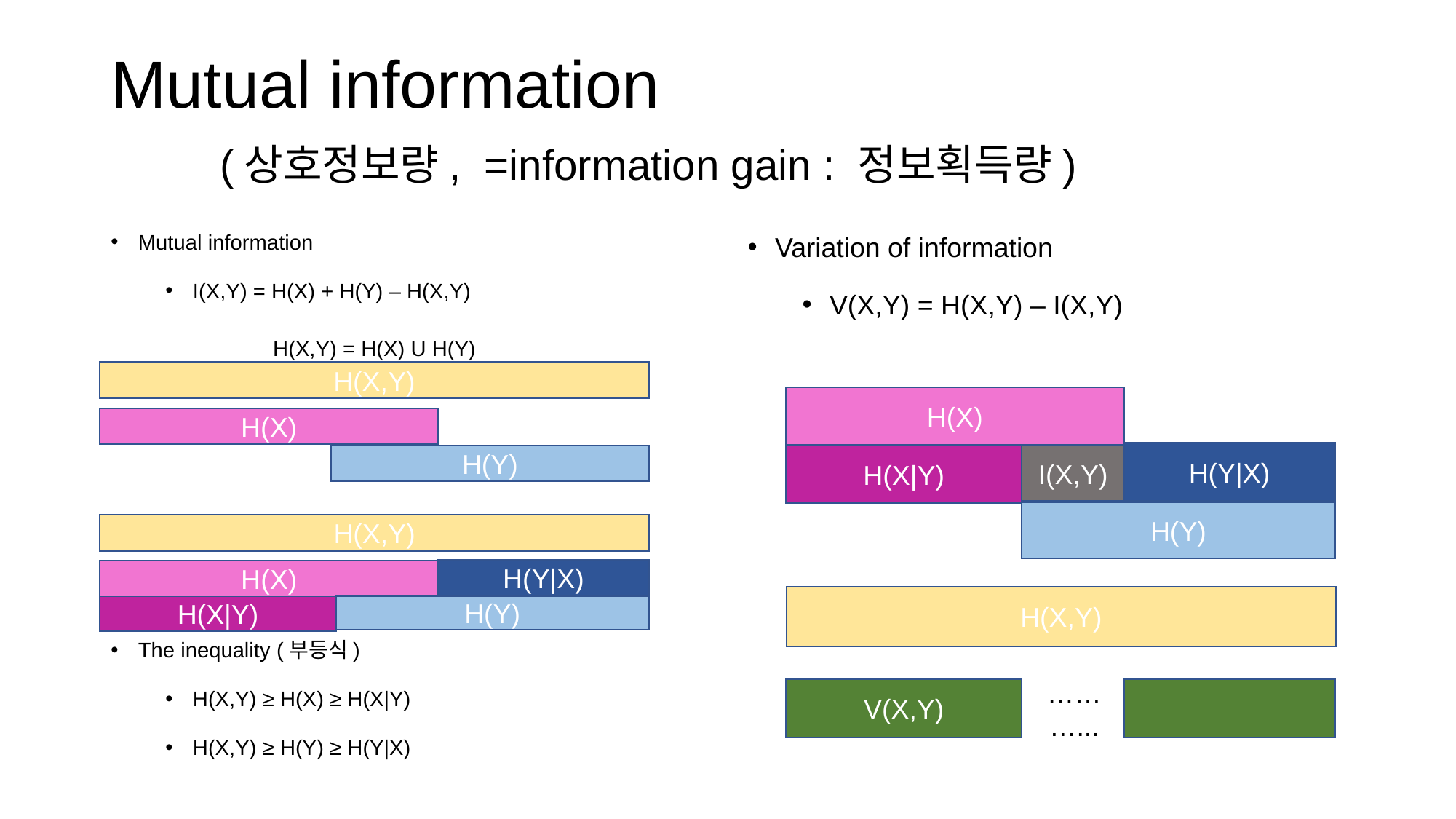

# Mutual information (상호정보량,  =information gain : 정보획득량)
Mutual information
I(X,Y) = H(X) + H(Y) – H(X,Y)

The inequality (부등식)
H(X,Y) ≥ H(X) ≥ H(X|Y)
H(X,Y) ≥ H(Y) ≥ H(Y|X)
Variation of information
V(X,Y) = H(X,Y) – I(X,Y)

H(X,Y) = H(X) U H(Y)
H(X,Y)
H(X)
H(Y)
H(X)
H(Y|X)
H(X|Y)
I(X,Y)
H(Y)
H(X,Y)

V(X,Y)
………...
H(X,Y)
H(Y|X)
H(X)
H(X|Y)
H(Y)